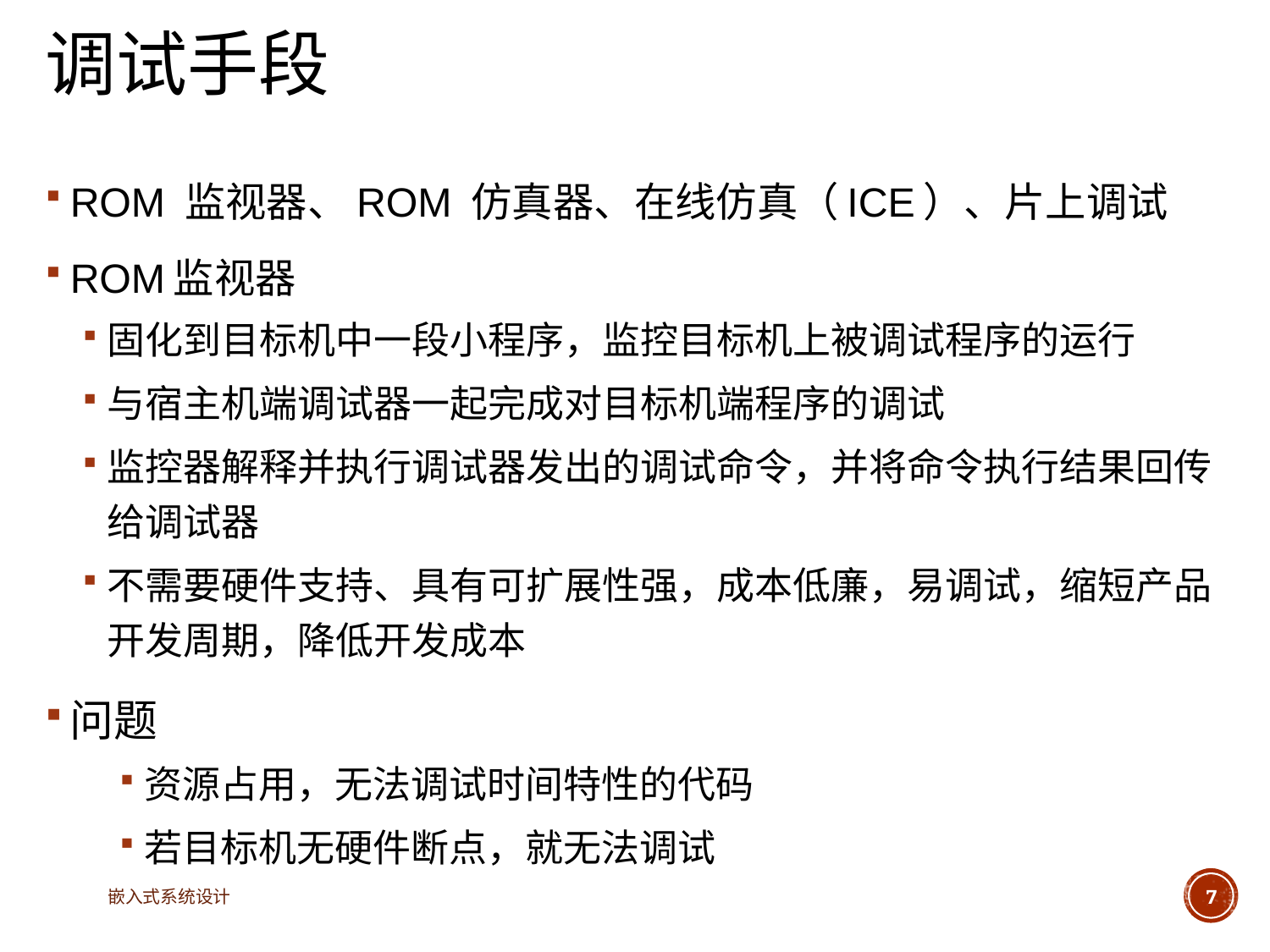

# 调试手段
ROM 监视器、ROM 仿真器、在线仿真（ICE）、片上调试
ROM监视器
固化到目标机中一段小程序，监控目标机上被调试程序的运行
与宿主机端调试器一起完成对目标机端程序的调试
监控器解释并执行调试器发出的调试命令，并将命令执行结果回传给调试器
不需要硬件支持、具有可扩展性强，成本低廉，易调试，缩短产品开发周期，降低开发成本
问题
资源占用，无法调试时间特性的代码
若目标机无硬件断点，就无法调试
嵌入式系统设计
7